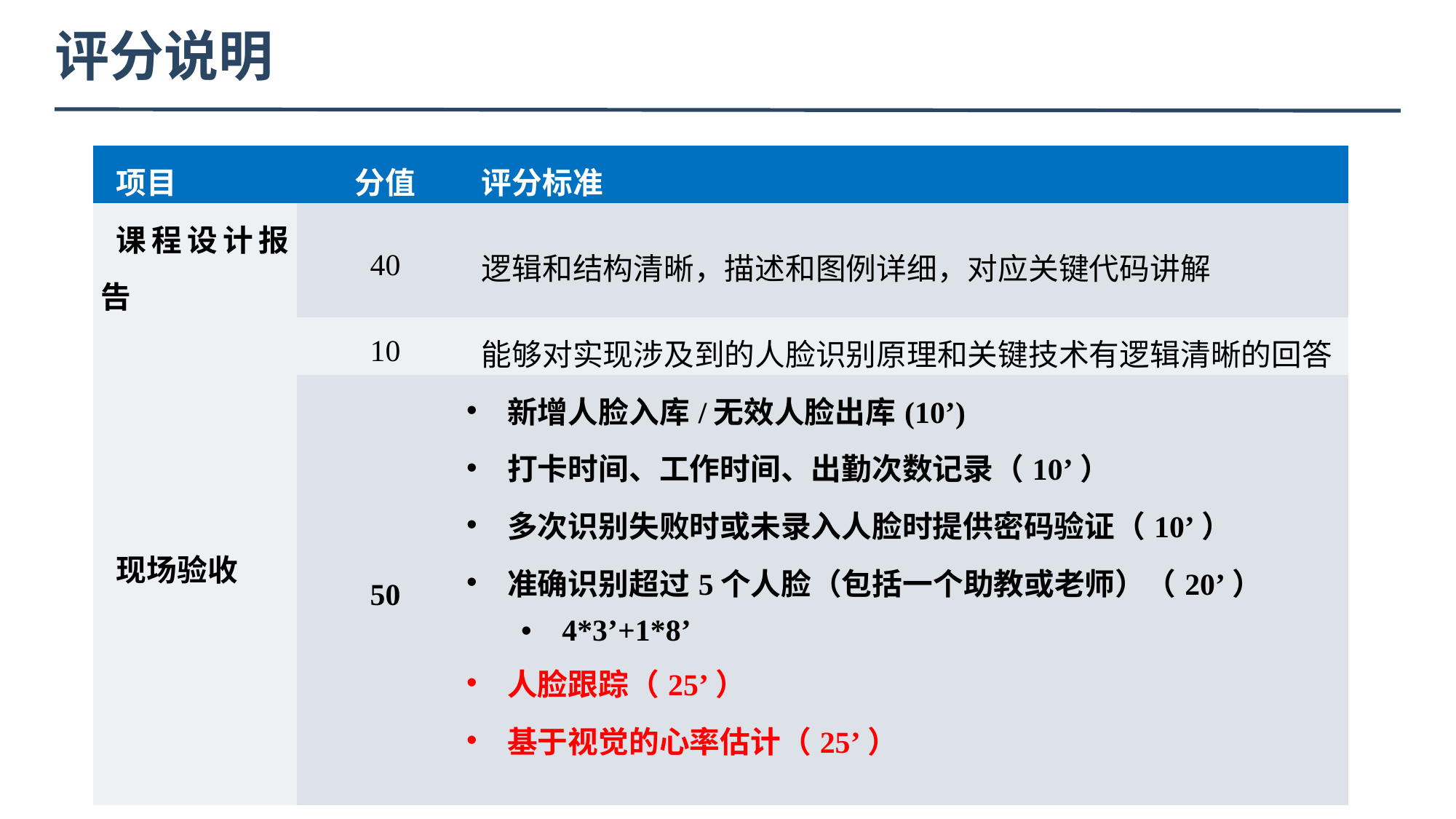

评分说明
| 项目 | 分值 | 评分标准 |
| --- | --- | --- |
| 课程设计报告 | 40 | 逻辑和结构清晰，描述和图例详细，对应关键代码讲解 |
| 现场验收 | 10 | 能够对实现涉及到的人脸识别原理和关键技术有逻辑清晰的回答 |
|  | 50 | 新增人脸入库/无效人脸出库(10’) 打卡时间、工作时间、出勤次数记录（10’） 多次识别失败时或未录入人脸时提供密码验证（10’） 准确识别超过5个人脸（包括一个助教或老师）（20’） 4\*3’+1\*8’ 人脸跟踪（25’） 基于视觉的心率估计（25’） |